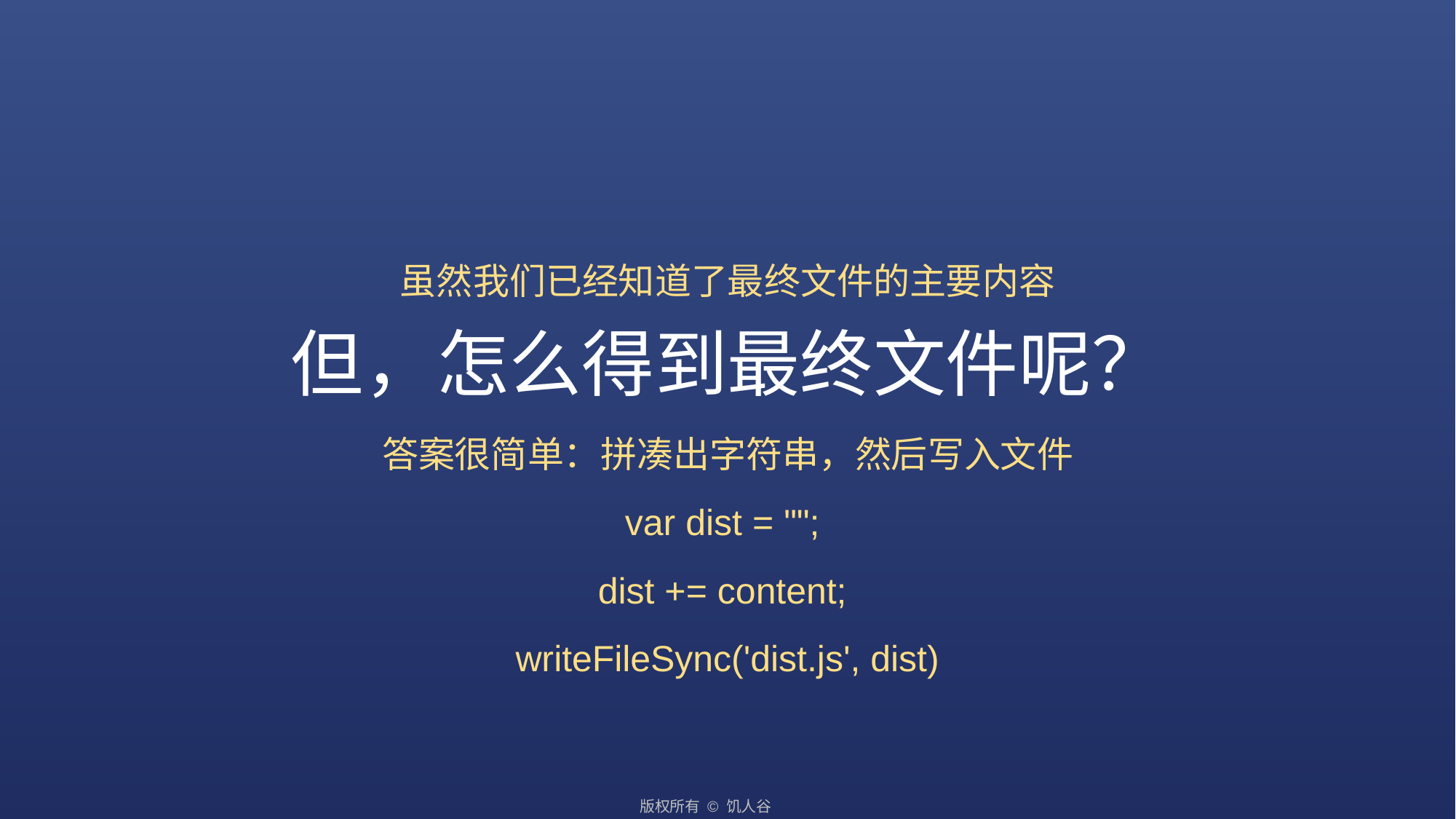

虽然我们已经知道了最终文件的主要内容
# 但，怎么得到最终文件呢？
答案很简单：拼凑出字符串，然后写入文件
var dist = "";
dist += content;
writeFileSync('dist.js', dist)